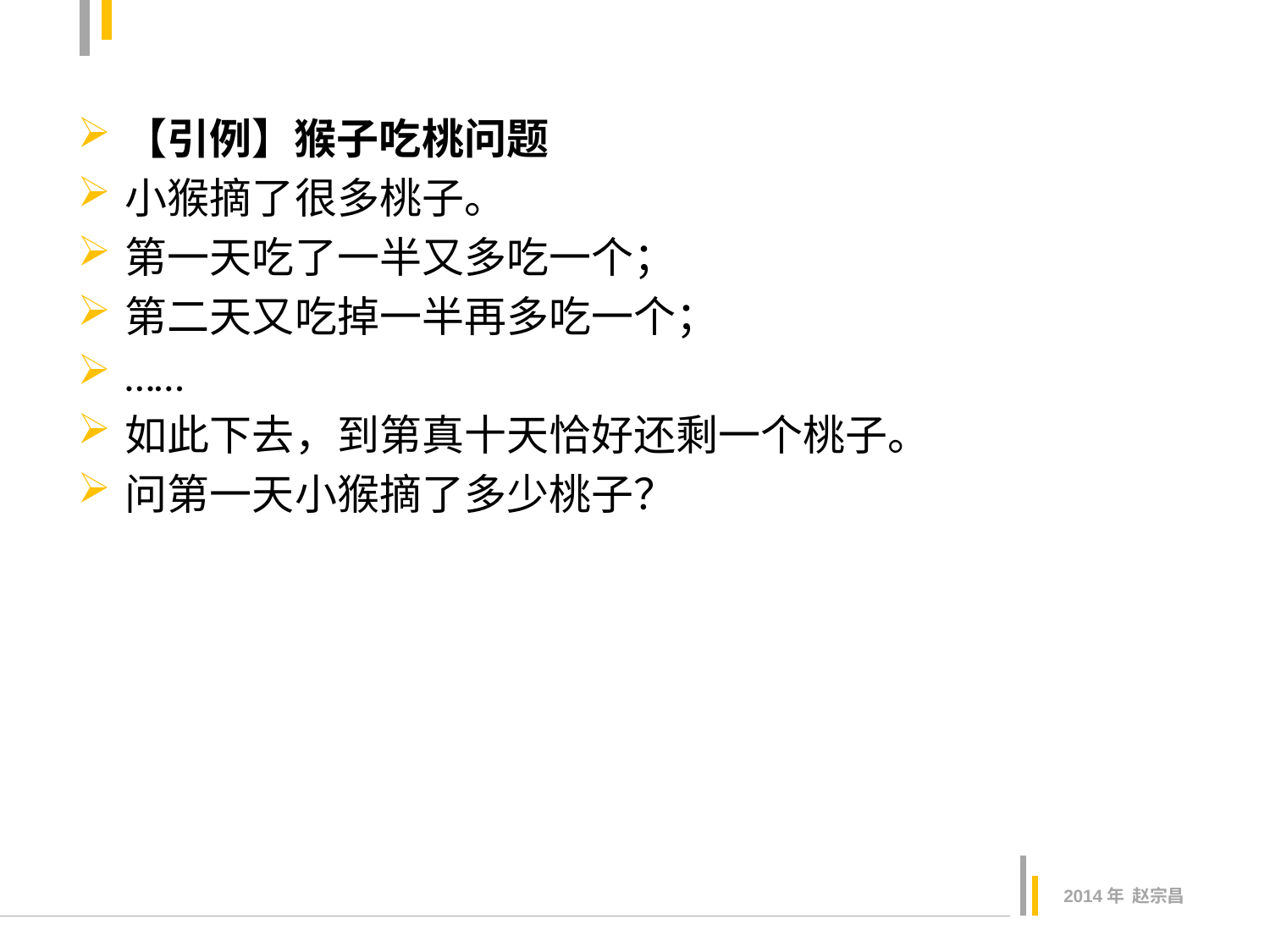

【引例】猴子吃桃问题
小猴摘了很多桃子。
第一天吃了一半又多吃一个；
第二天又吃掉一半再多吃一个；
……
如此下去，到第真十天恰好还剩一个桃子。
问第一天小猴摘了多少桃子？